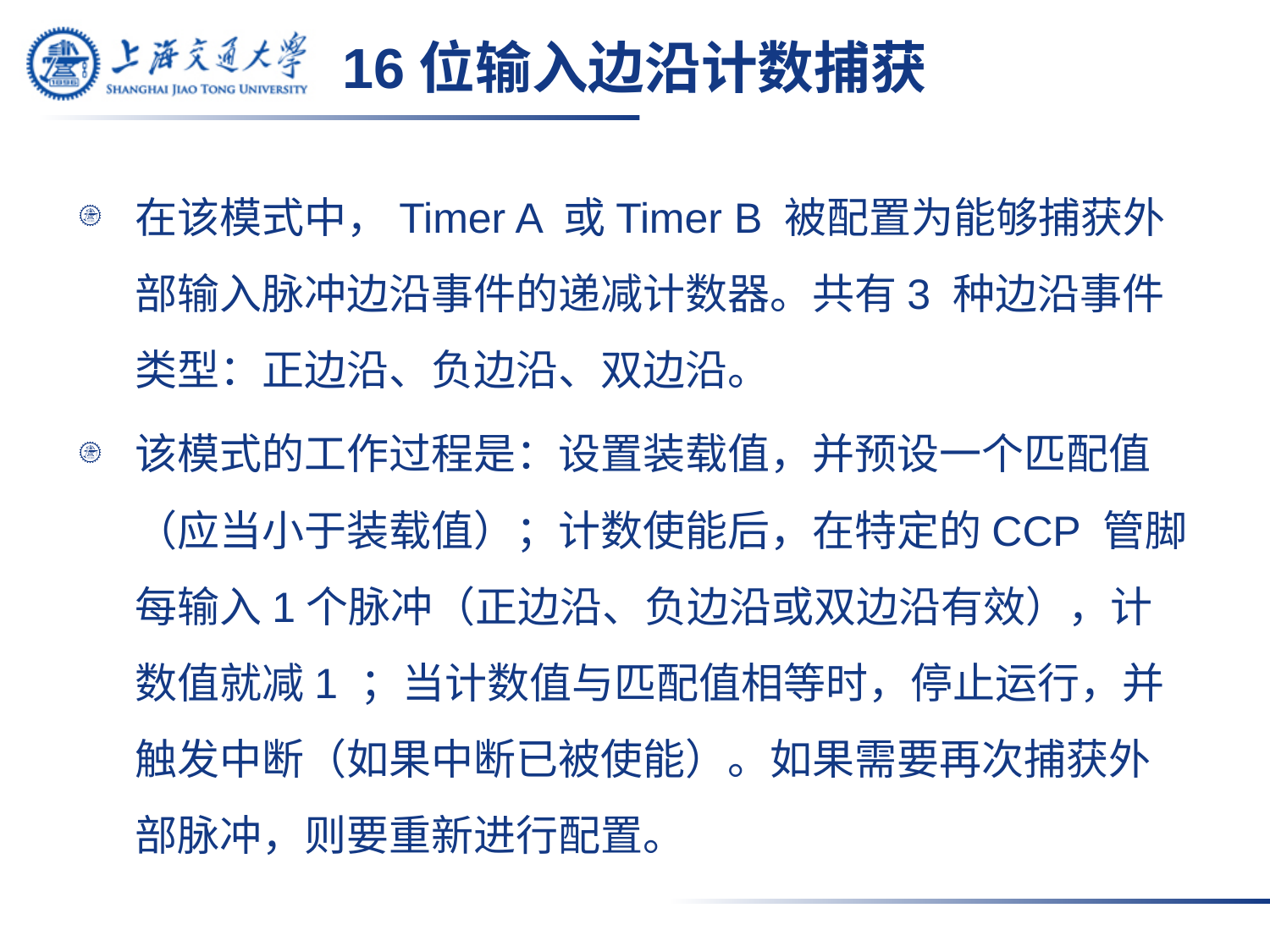

# 16位输入边沿计数捕获
在该模式中，Timer A 或Timer B 被配置为能够捕获外部输入脉冲边沿事件的递减计数器。共有3 种边沿事件类型：正边沿、负边沿、双边沿。
该模式的工作过程是：设置装载值，并预设一个匹配值（应当小于装载值）；计数使能后，在特定的CCP 管脚每输入1个脉冲（正边沿、负边沿或双边沿有效），计数值就减1 ；当计数值与匹配值相等时，停止运行，并触发中断（如果中断已被使能）。如果需要再次捕获外部脉冲，则要重新进行配置。